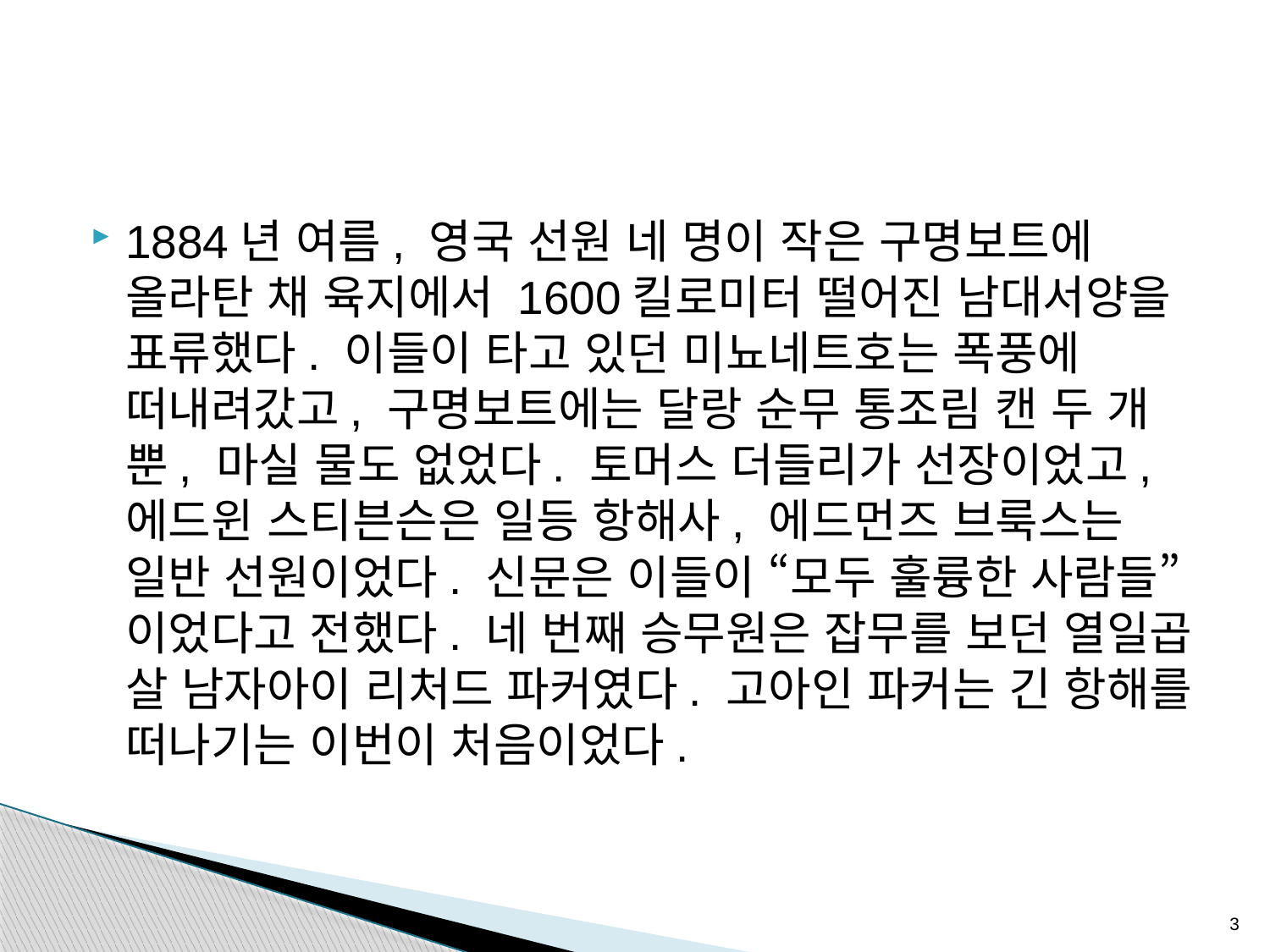

#
1884년 여름, 영국 선원 네 명이 작은 구명보트에 올라탄 채 육지에서 1600킬로미터 떨어진 남대서양을 표류했다. 이들이 타고 있던 미뇨네트호는 폭풍에 떠내려갔고, 구명보트에는 달랑 순무 통조림 캔 두 개뿐, 마실 물도 없었다. 토머스 더들리가 선장이었고, 에드윈 스티븐슨은 일등 항해사, 에드먼즈 브룩스는 일반 선원이었다. 신문은 이들이 “모두 훌륭한 사람들”이었다고 전했다. 네 번째 승무원은 잡무를 보던 열일곱 살 남자아이 리처드 파커였다. 고아인 파커는 긴 항해를 떠나기는 이번이 처음이었다.

3